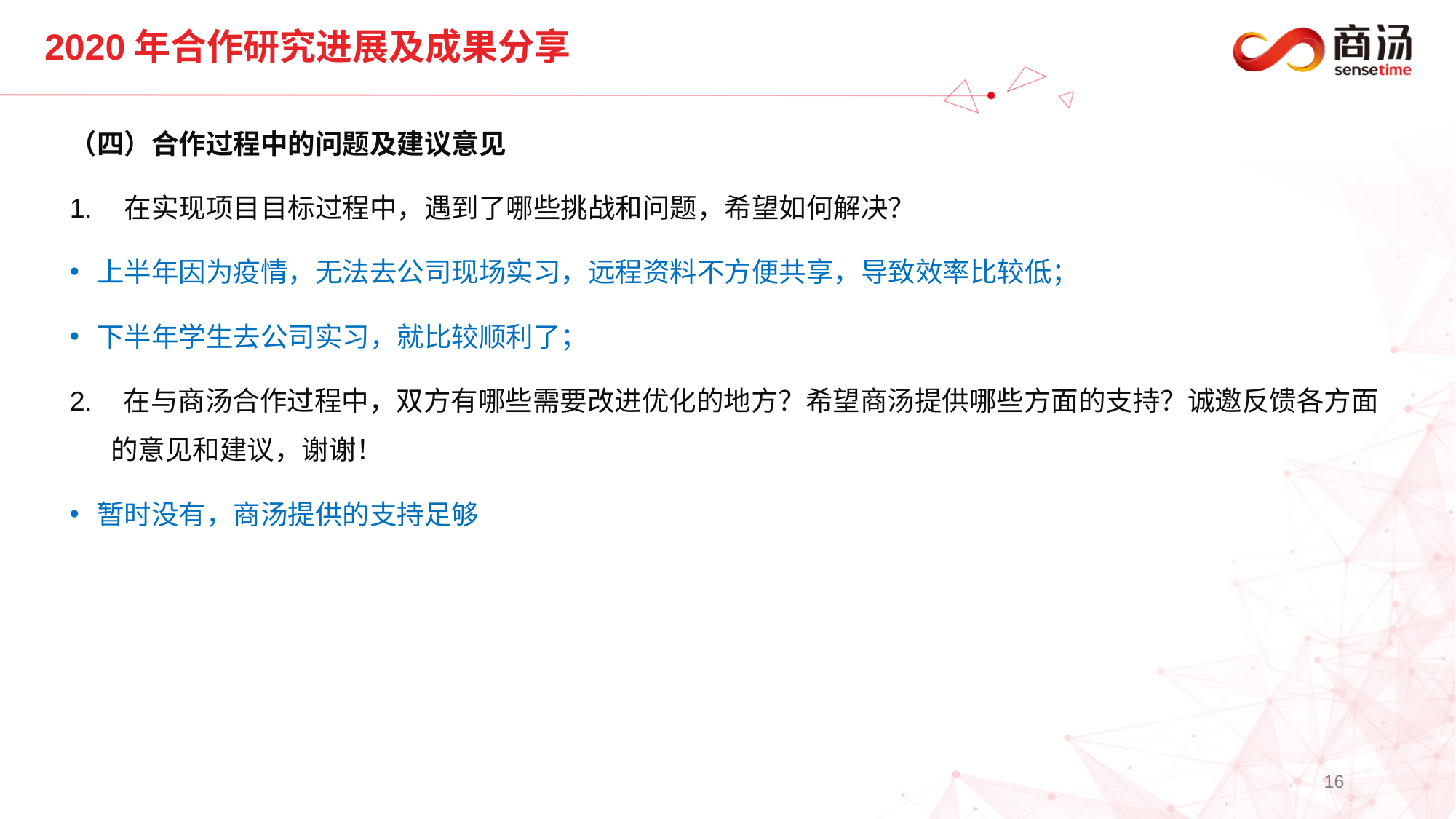

# 2020年合作研究进展及成果分享
（四）合作过程中的问题及建议意见
在实现项目目标过程中，遇到了哪些挑战和问题，希望如何解决？
上半年因为疫情，无法去公司现场实习，远程资料不方便共享，导致效率比较低；
下半年学生去公司实习，就比较顺利了；
 在与商汤合作过程中，双方有哪些需要改进优化的地方？希望商汤提供哪些方面的支持？诚邀反馈各方面的意见和建议，谢谢！
暂时没有，商汤提供的支持足够

16